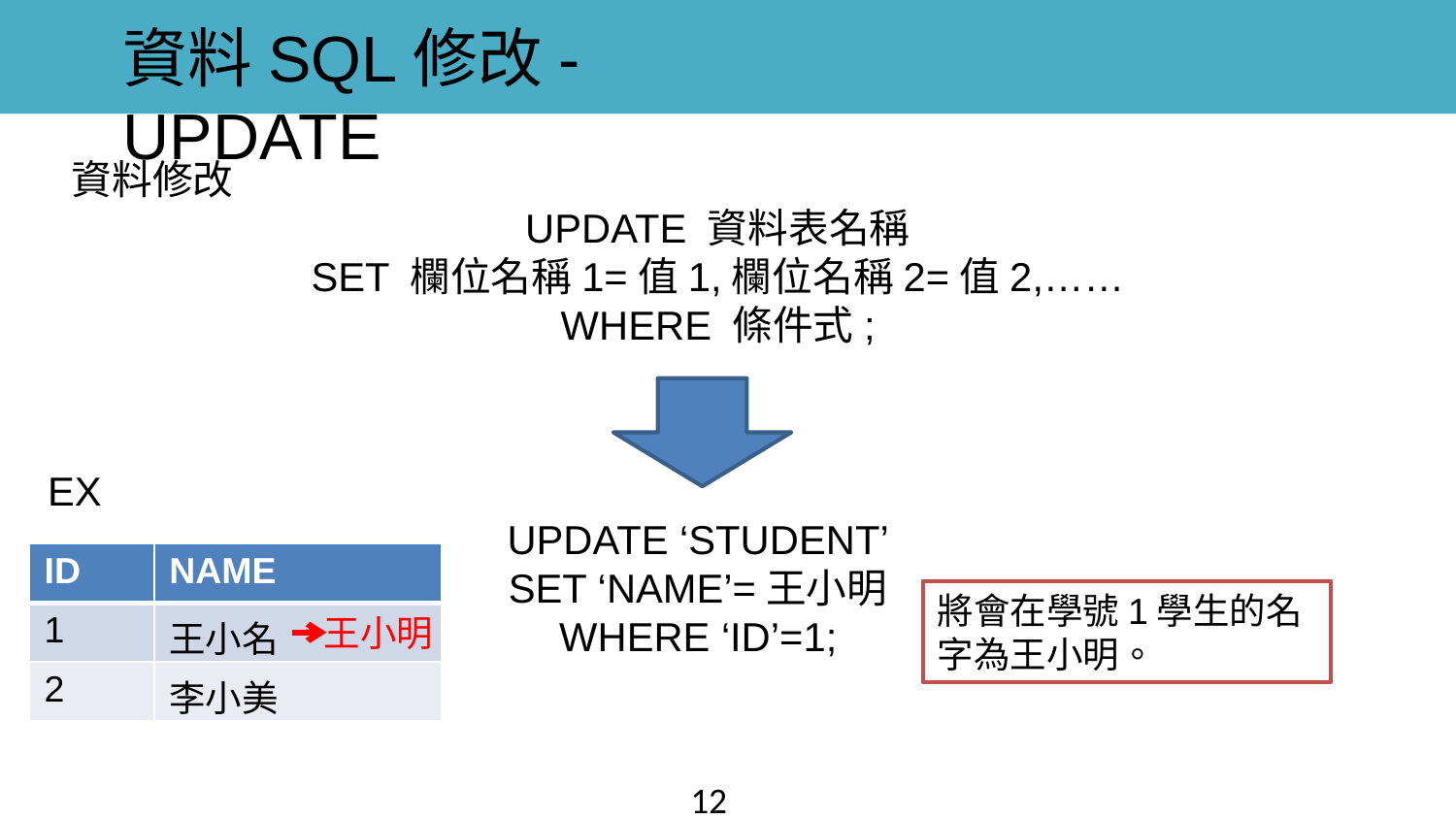

資料SQL修改-UPDATE
資料修改
UPDATE 資料表名稱
SET 欄位名稱1=值1,欄位名稱2=值2,……
WHERE 條件式;

EX
UPDATE ‘STUDENT’
SET ‘NAME’=王小明
WHERE ‘ID’=1;
| ID | NAME |
| --- | --- |
| 1 | 王小名 |
| 2 | 李小美 |
將會在學號1學生的名字為王小明。
王小明
12